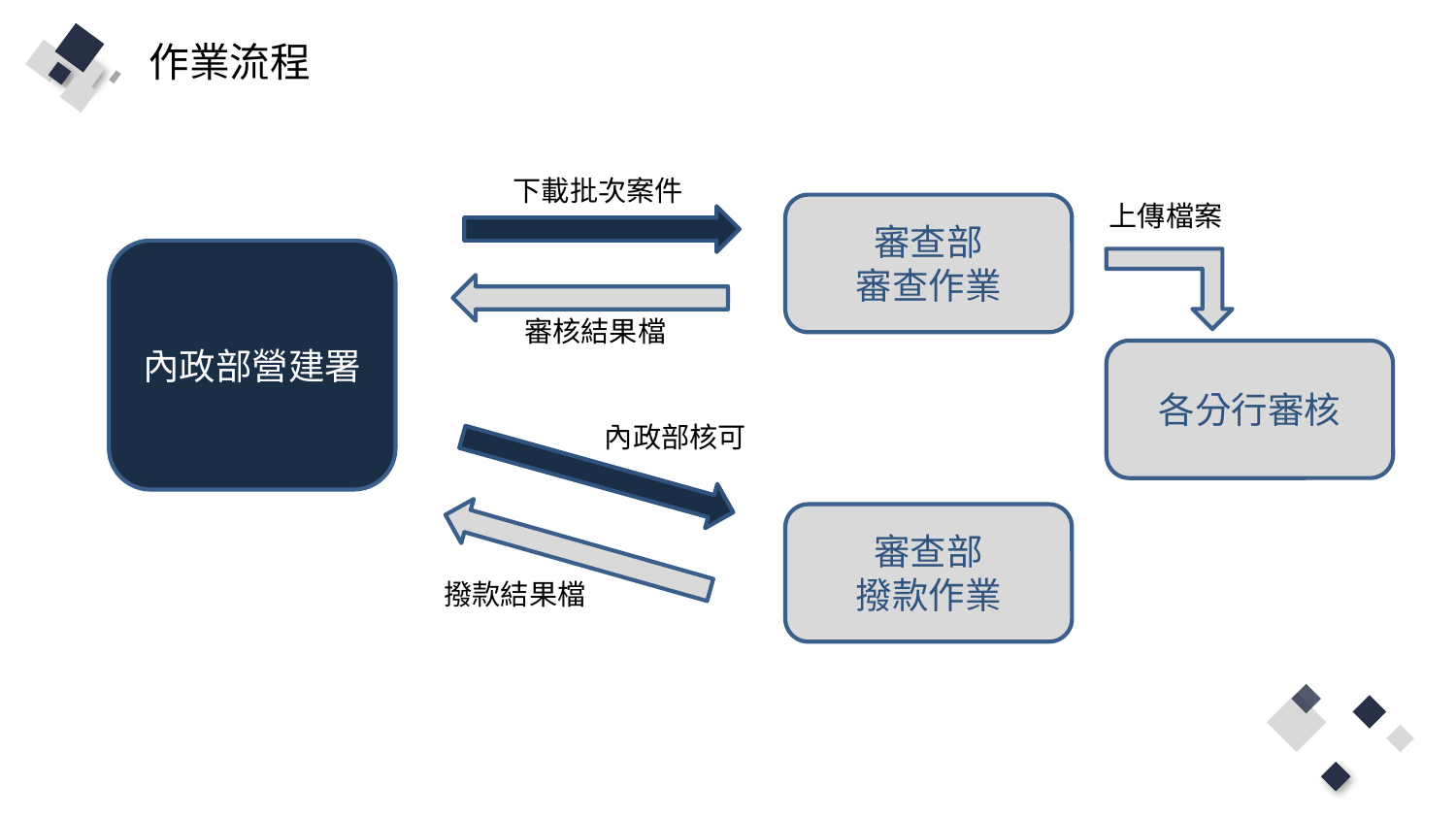

作業流程

下載批次案件
上傳檔案
審查部
審查作業

內政部營建署

審核結果檔
各分行審核
內政部核可

審查部
撥款作業

撥款結果檔